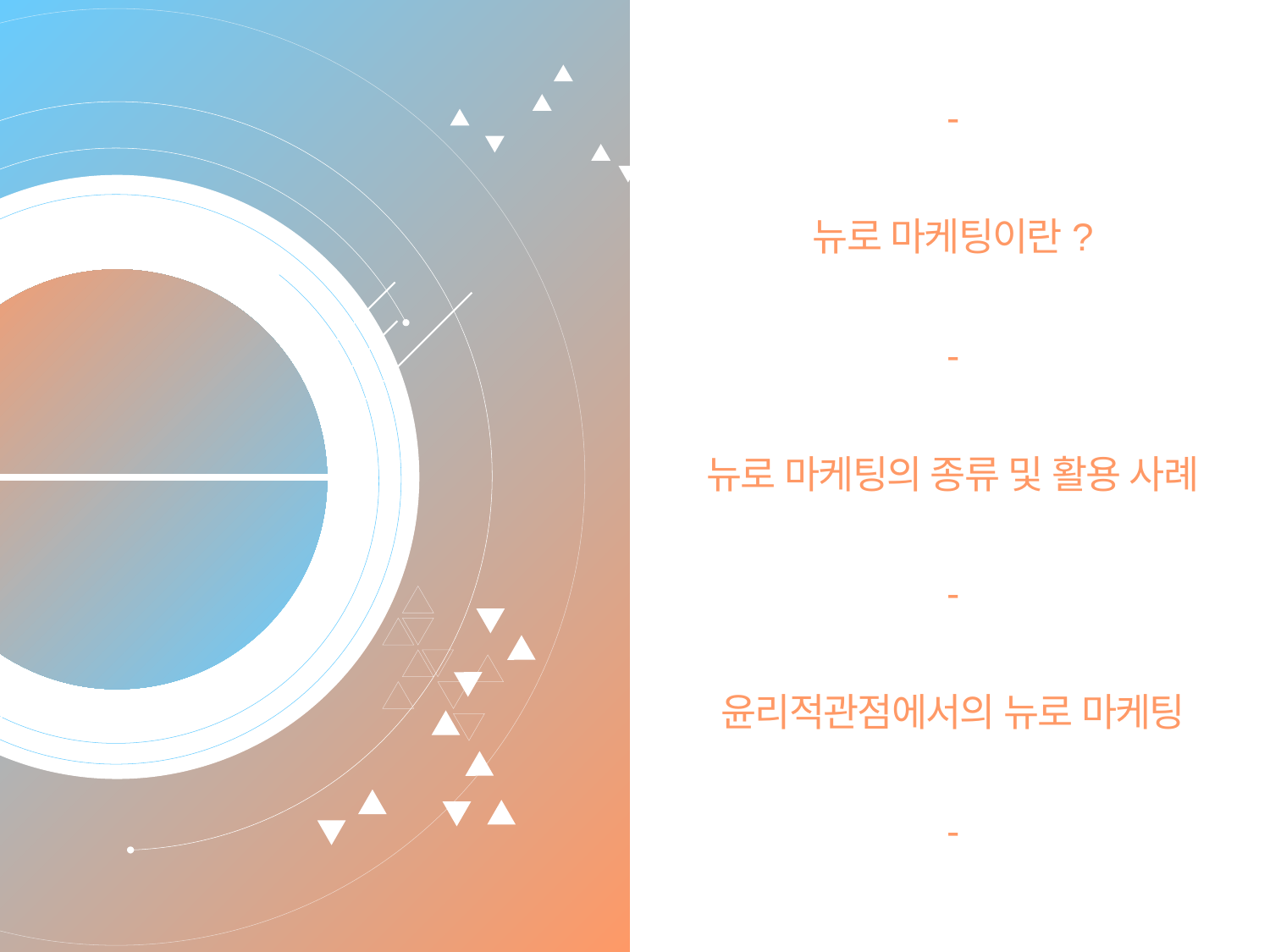

-

뉴로 마케팅이란?

-

뉴로 마케팅의 종류 및 활용 사례

-

윤리적관점에서의 뉴로 마케팅

-
# INDEX